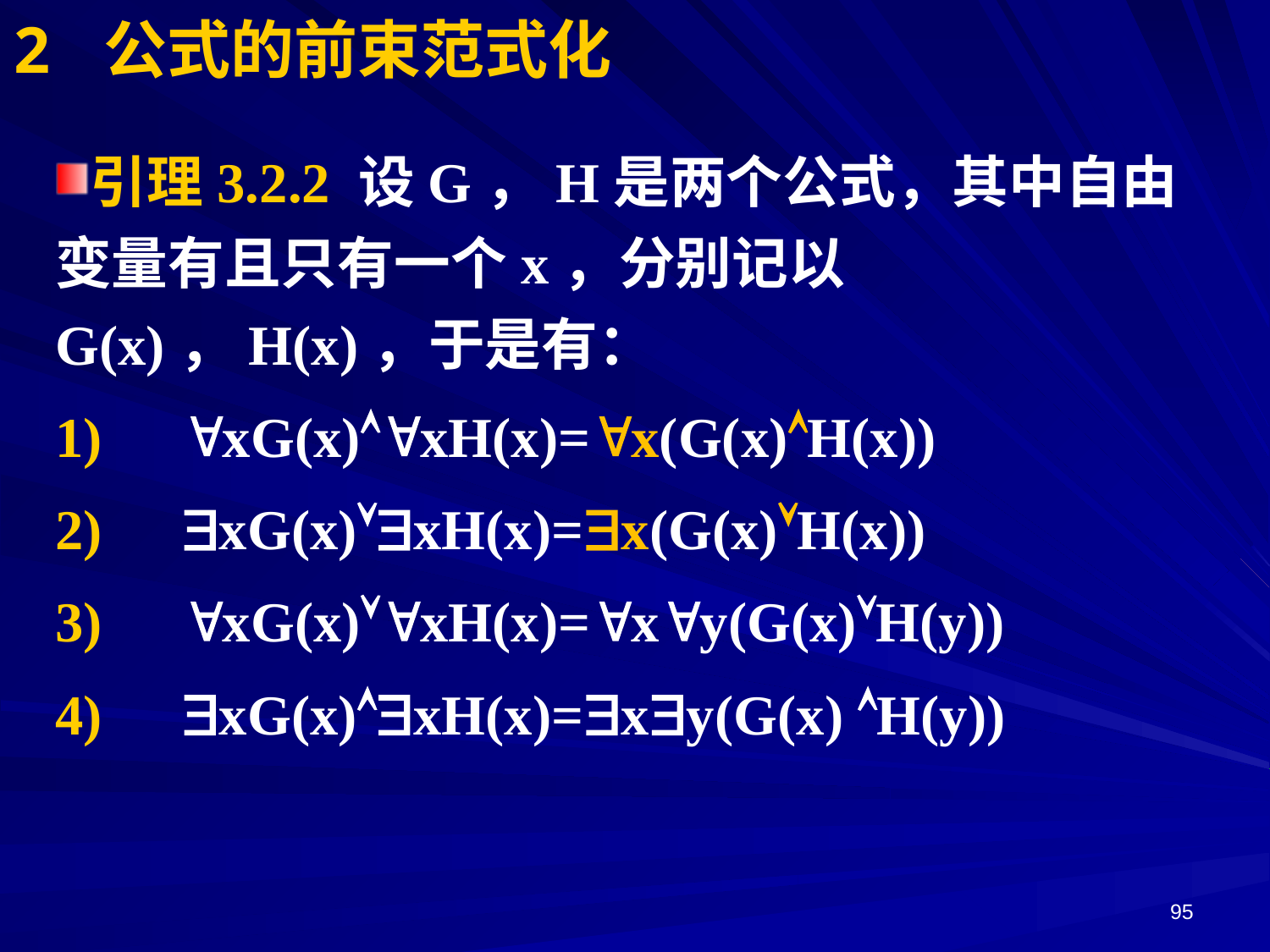

# 2 公式的前束范式化
引理3.2.2 设G，H是两个公式，其中自由变量有且只有一个x，分别记以G(x)，H(x)，于是有：
1) 	∀xG(x)∧∀xH(x)=∀x(G(x)∧H(x))
2) 	∃xG(x)∨∃xH(x)=∃x(G(x)∨H(x))
3)	∀xG(x)∨∀xH(x)=∀x∀y(G(x)∨H(y))
4)	∃xG(x)∧∃xH(x)=∃x∃y(G(x) ∧H(y))
95